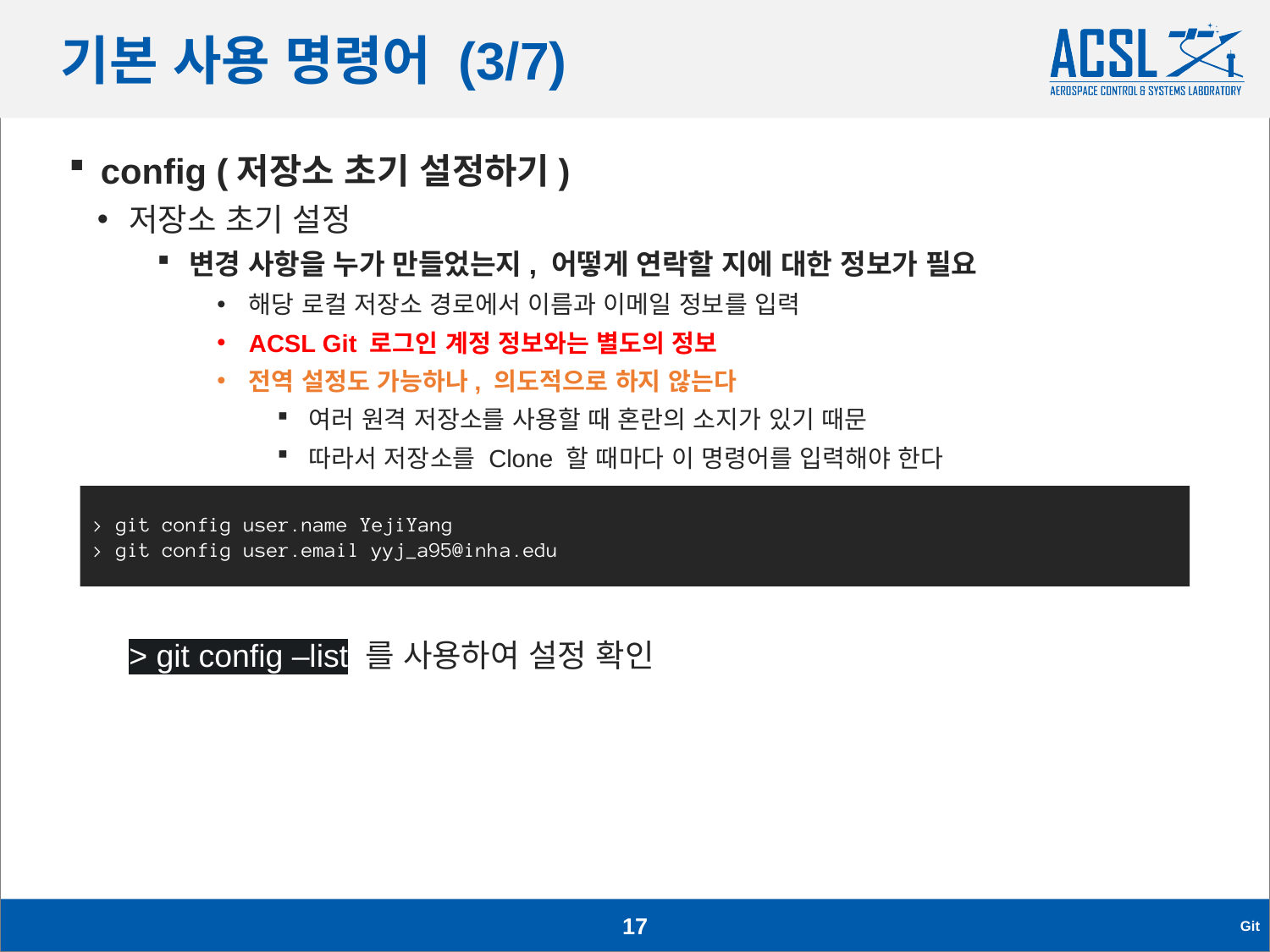

# 기본 사용 명령어 (3/7)
config (저장소 초기 설정하기)
저장소 초기 설정
변경 사항을 누가 만들었는지, 어떻게 연락할 지에 대한 정보가 필요
해당 로컬 저장소 경로에서 이름과 이메일 정보를 입력
ACSL Git 로그인 계정 정보와는 별도의 정보
전역 설정도 가능하나, 의도적으로 하지 않는다
여러 원격 저장소를 사용할 때 혼란의 소지가 있기 때문
따라서 저장소를 Clone 할 때마다 이 명령어를 입력해야 한다

> git config –list 를 사용하여 설정 확인

> git config user.name YejiYang
> git config user.email yyj_a95@inha.edu
17
Git